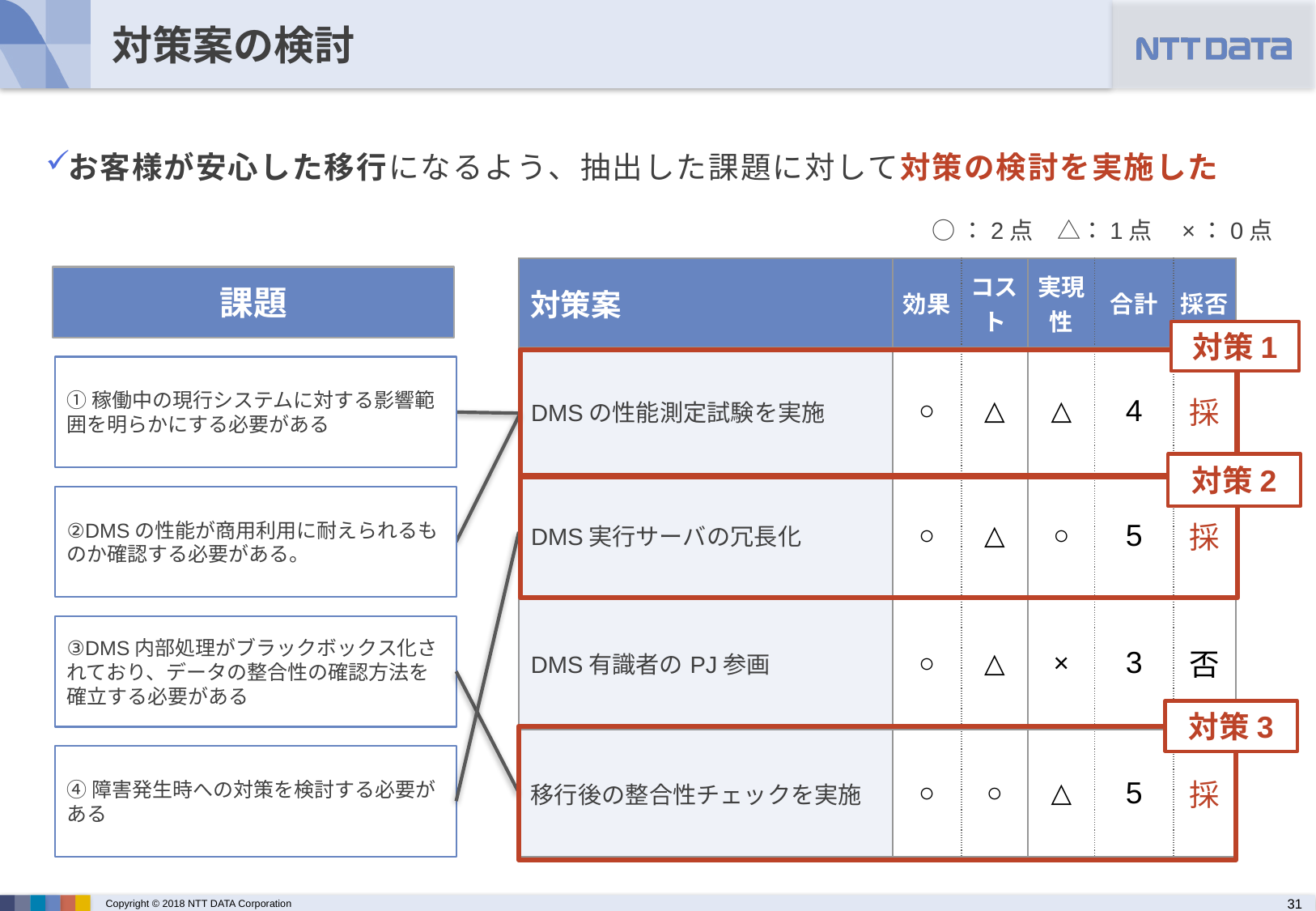

# 対策案の検討
お客様が安心した移行になるよう、抽出した課題に対して対策の検討を実施した

○：2点　△：1点　×：0点
| 対策案 | 効果 | コスト | 実現性 | 合計 | 採否 |
| --- | --- | --- | --- | --- | --- |
| DMSの性能測定試験を実施 | ○ | △ | △ | 4 | 採 |
| DMS実行サーバの冗長化 | ○ | △ | ○ | 5 | 採 |
| DMS有識者のPJ参画 | ○ | △ | × | 3 | 否 |
| 移行後の整合性チェックを実施 | ○ | ○ | △ | 5 | 採 |
課題
対策1

①稼働中の現行システムに対する影響範囲を明らかにする必要がある
対策2

②DMSの性能が商用利用に耐えられるものか確認する必要がある。
③DMS内部処理がブラックボックス化されており、データの整合性の確認方法を確立する必要がある
対策3

④障害発生時への対策を検討する必要がある